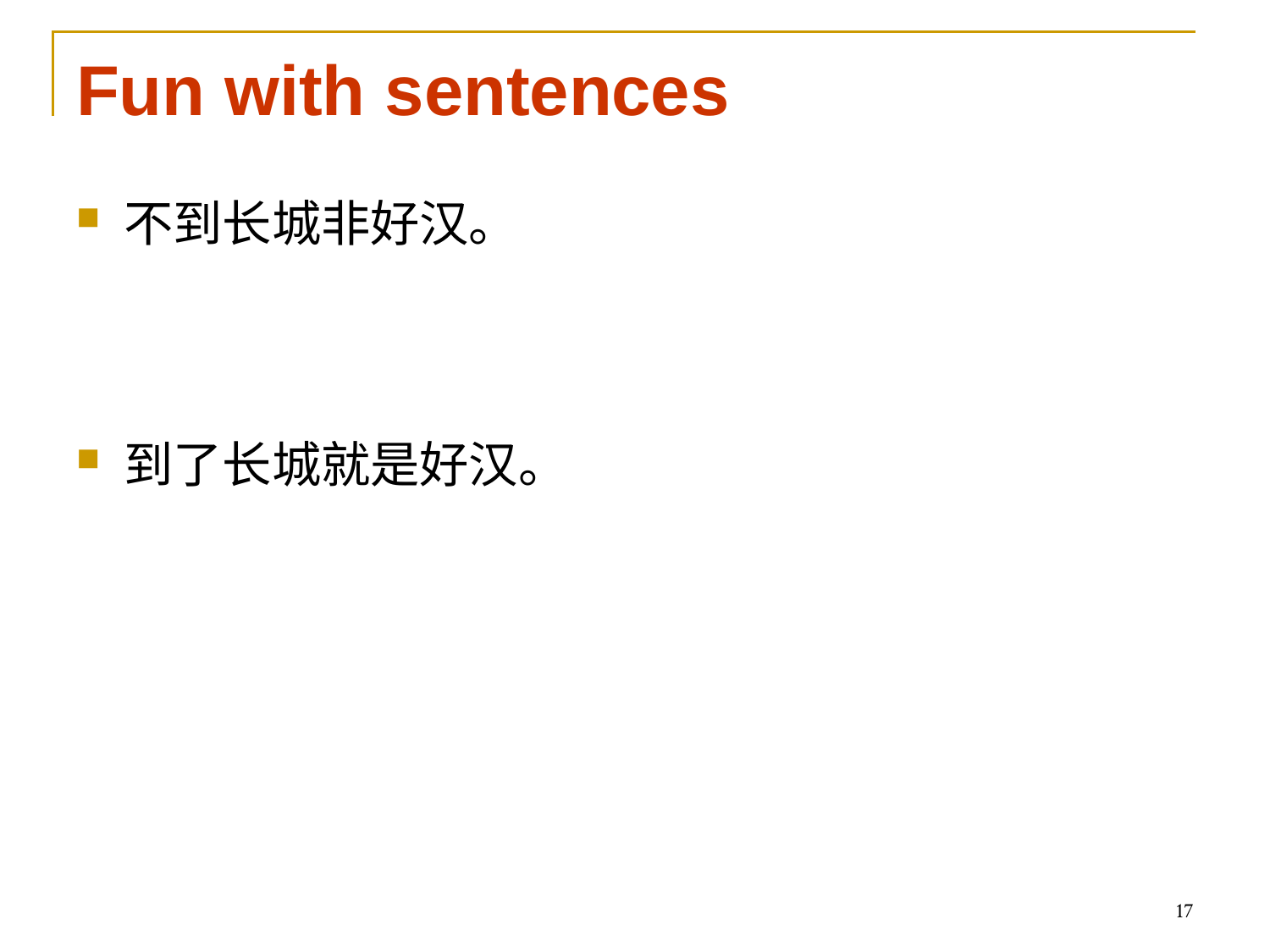

# Fun with sentences
不到长城非好汉。

到了长城就是好汉。

17